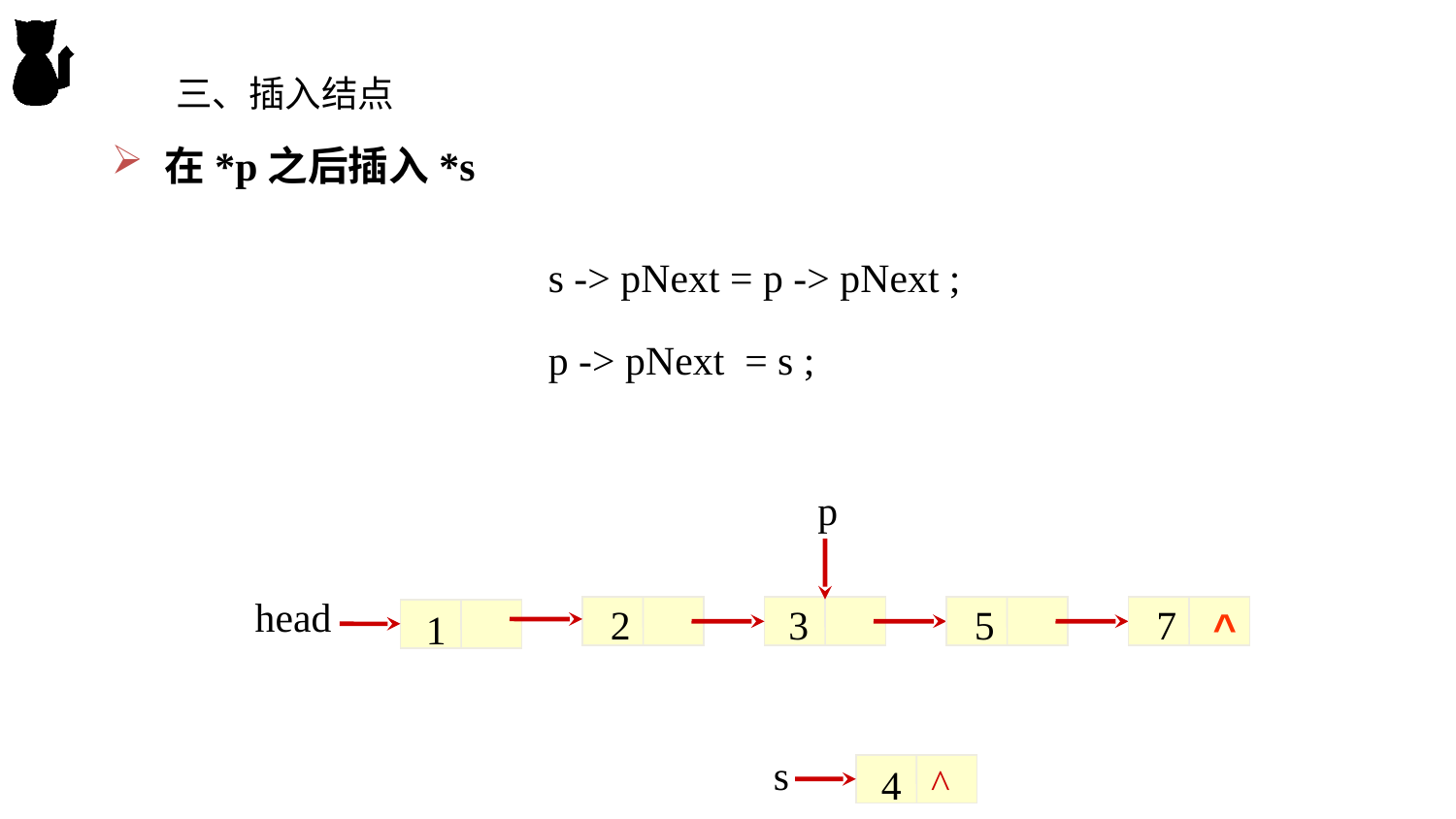

三、插入结点

 在*p之后插入*s
s -> pNext = p -> pNext ;
p -> pNext  = s ;
p

head
2

3
5
7

^
1

   s
4

^